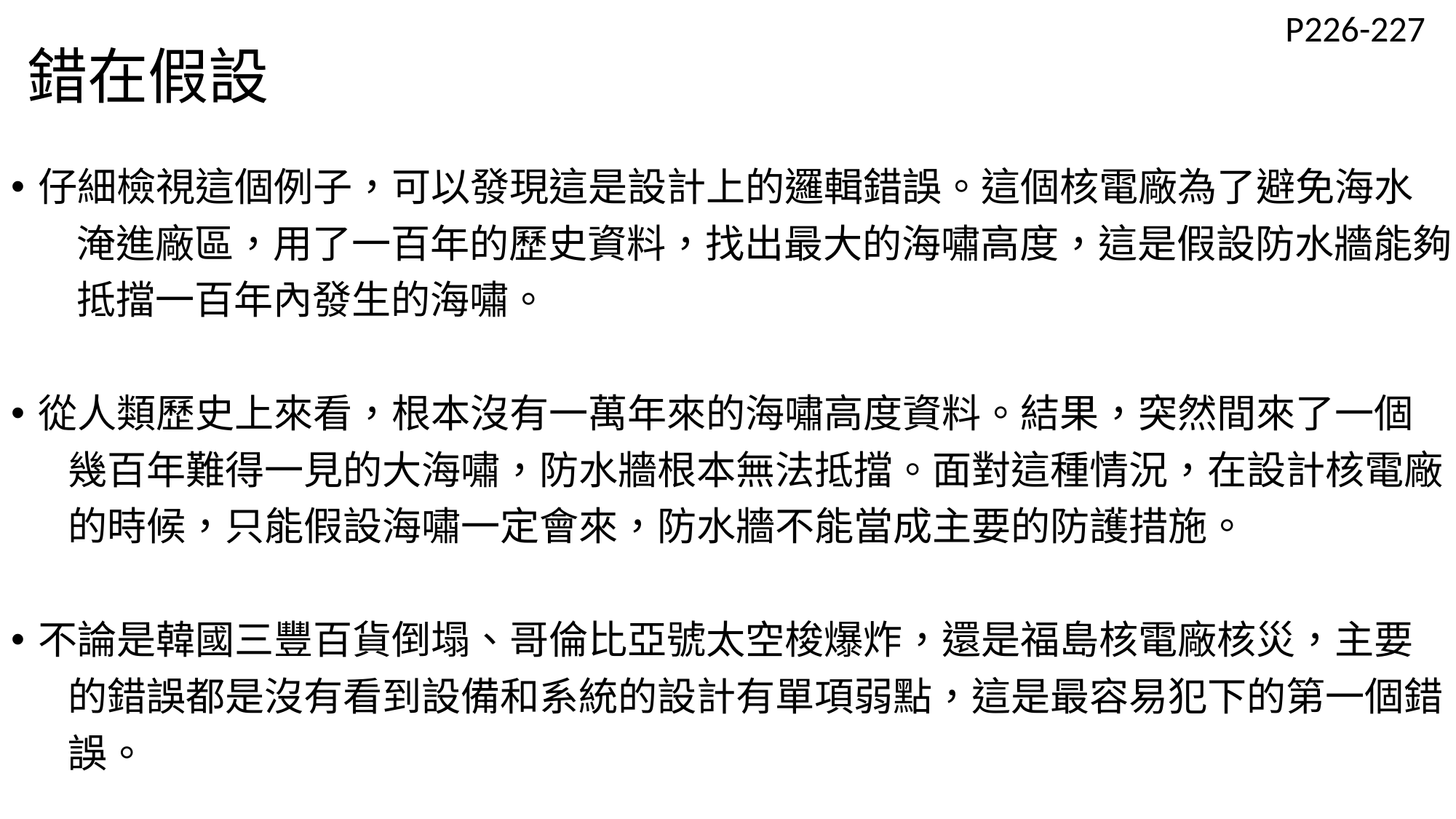

# 錯在假設
P226-227
仔細檢視這個例子，可以發現這是設計上的邏輯錯誤。這個核電廠為了避免海水
     淹進廠區，用了一百年的歷史資料，找出最大的海嘯高度，這是假設防水牆能夠
     抵擋一百年內發生的海嘯。

從人類歷史上來看，根本沒有一萬年來的海嘯高度資料。結果，突然間來了一個
    幾百年難得一見的大海嘯，防水牆根本無法抵擋。面對這種情況，在設計核電廠
    的時候，只能假設海嘯一定會來，防水牆不能當成主要的防護措施。

不論是韓國三豐百貨倒塌、哥倫比亞號太空梭爆炸，還是福島核電廠核災，主要
    的錯誤都是沒有看到設備和系統的設計有單項弱點，這是最容易犯下的第一個錯
    誤。